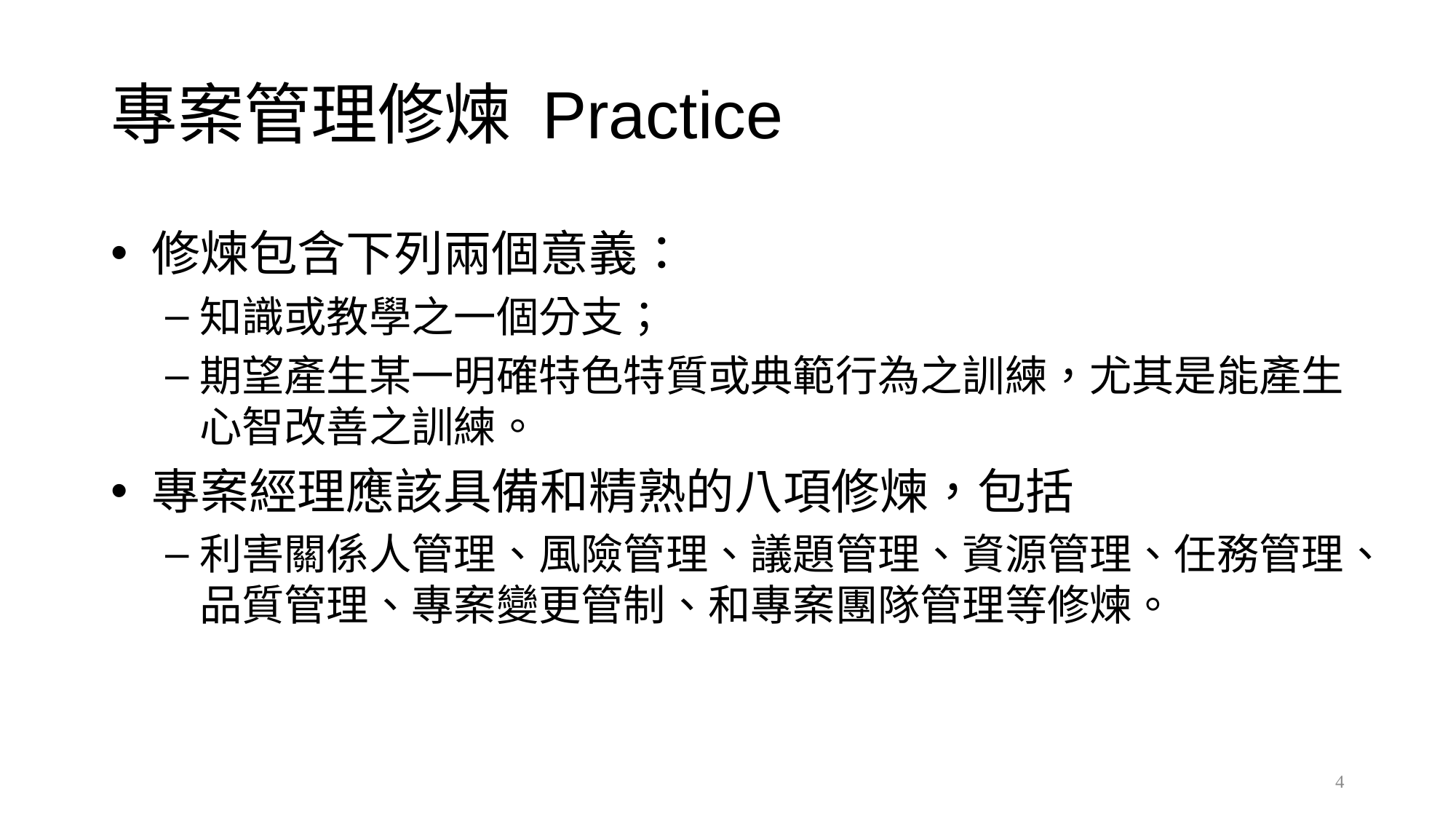

# 專案管理修煉 Practice
修煉包含下列兩個意義：
知識或教學之一個分支；
期望產生某一明確特色特質或典範行為之訓練，尤其是能產生心智改善之訓練。
專案經理應該具備和精熟的八項修煉，包括
利害關係人管理、風險管理、議題管理、資源管理、任務管理、品質管理、專案變更管制、和專案團隊管理等修煉。

4